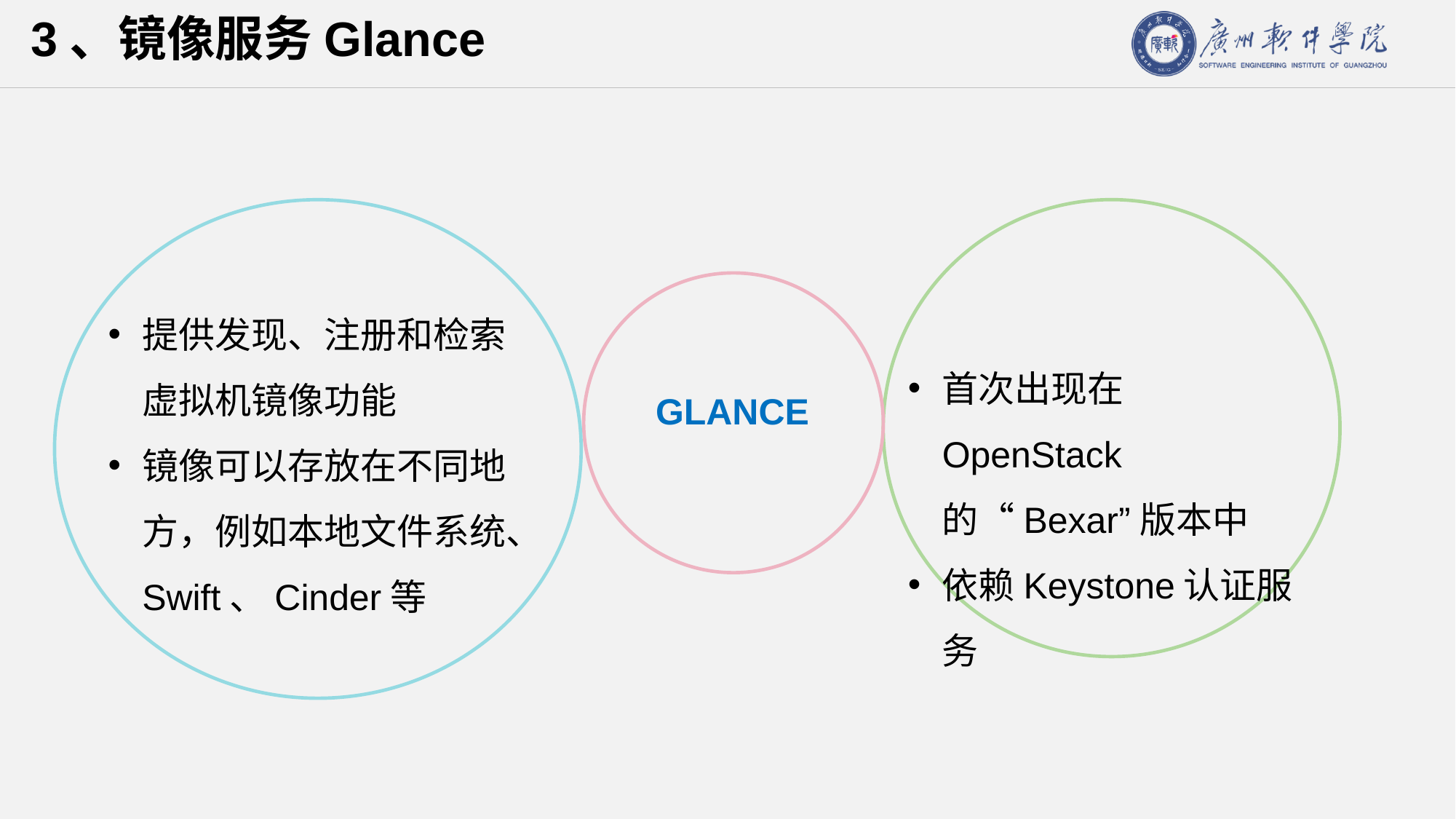

# 3、镜像服务Glance

提供发现、注册和检索虚拟机镜像功能
镜像可以存放在不同地方，例如本地文件系统、Swift、Cinder等
首次出现在OpenStack的“Bexar”版本中
依赖Keystone认证服务
GLANCE